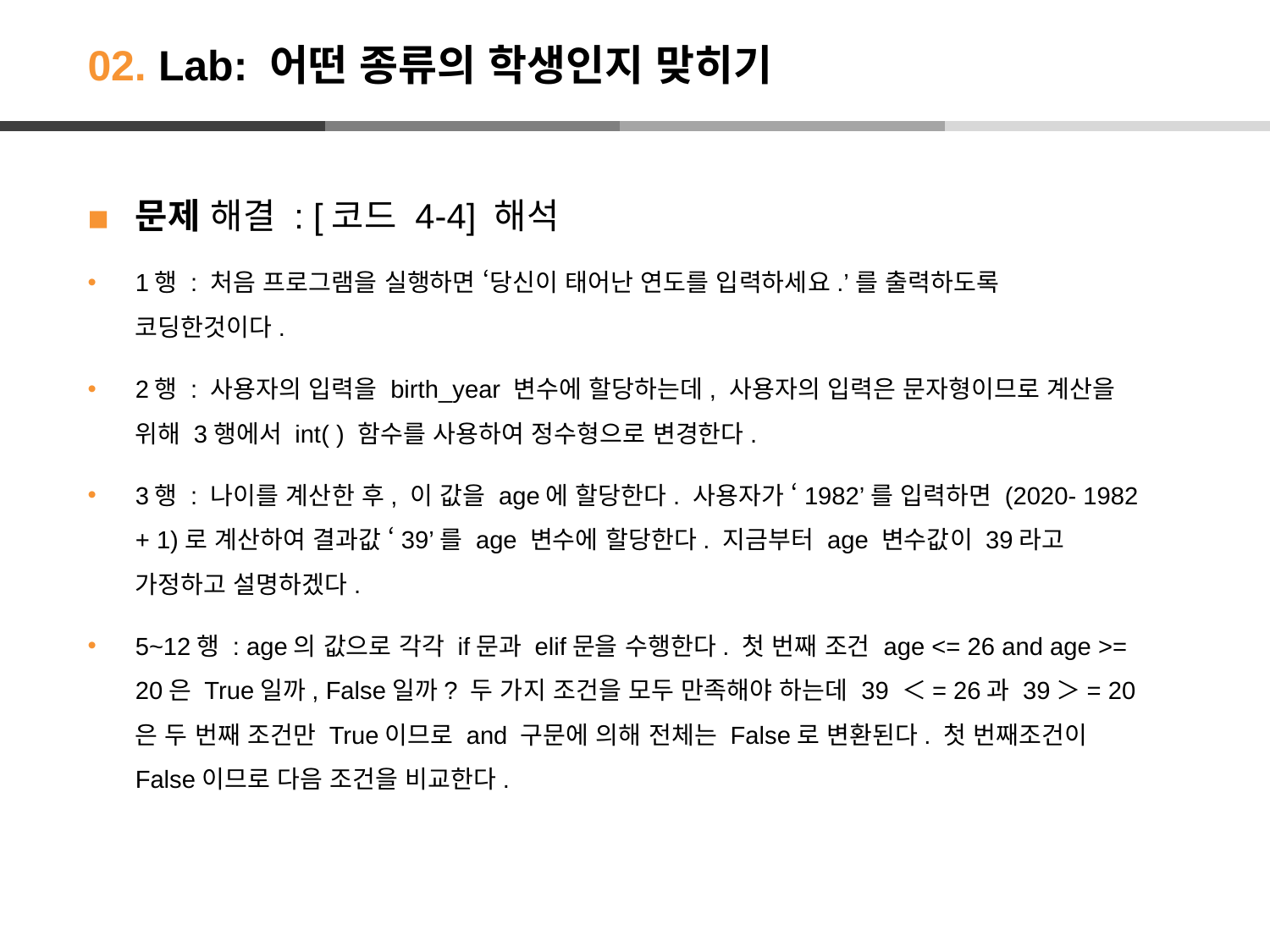

# 02. Lab: 어떤 종류의 학생인지 맞히기
문제 해결 : [코드 4-4] 해석
1행 : 처음 프로그램을 실행하면 ‘당신이 태어난 연도를 입력하세요.’를 출력하도록 코딩한것이다.
2행 : 사용자의 입력을 birth_year 변수에 할당하는데, 사용자의 입력은 문자형이므로 계산을 위해 3행에서 int( ) 함수를 사용하여 정수형으로 변경한다.
3행 : 나이를 계산한 후, 이 값을 age에 할당한다. 사용자가 ‘1982’를 입력하면 (2020- 1982 + 1)로 계산하여 결과값 ‘39’를 age 변수에 할당한다. 지금부터 age 변수값이 39라고 가정하고 설명하겠다.
5~12행 : age의 값으로 각각 if문과 elif문을 수행한다. 첫 번째 조건 age <= 26 and age >= 20은 True일까, False일까? 두 가지 조건을 모두 만족해야 하는데 39 ＜= 26과 39＞= 20은 두 번째 조건만 True이므로 and 구문에 의해 전체는 False로 변환된다. 첫 번째조건이 False이므로 다음 조건을 비교한다.